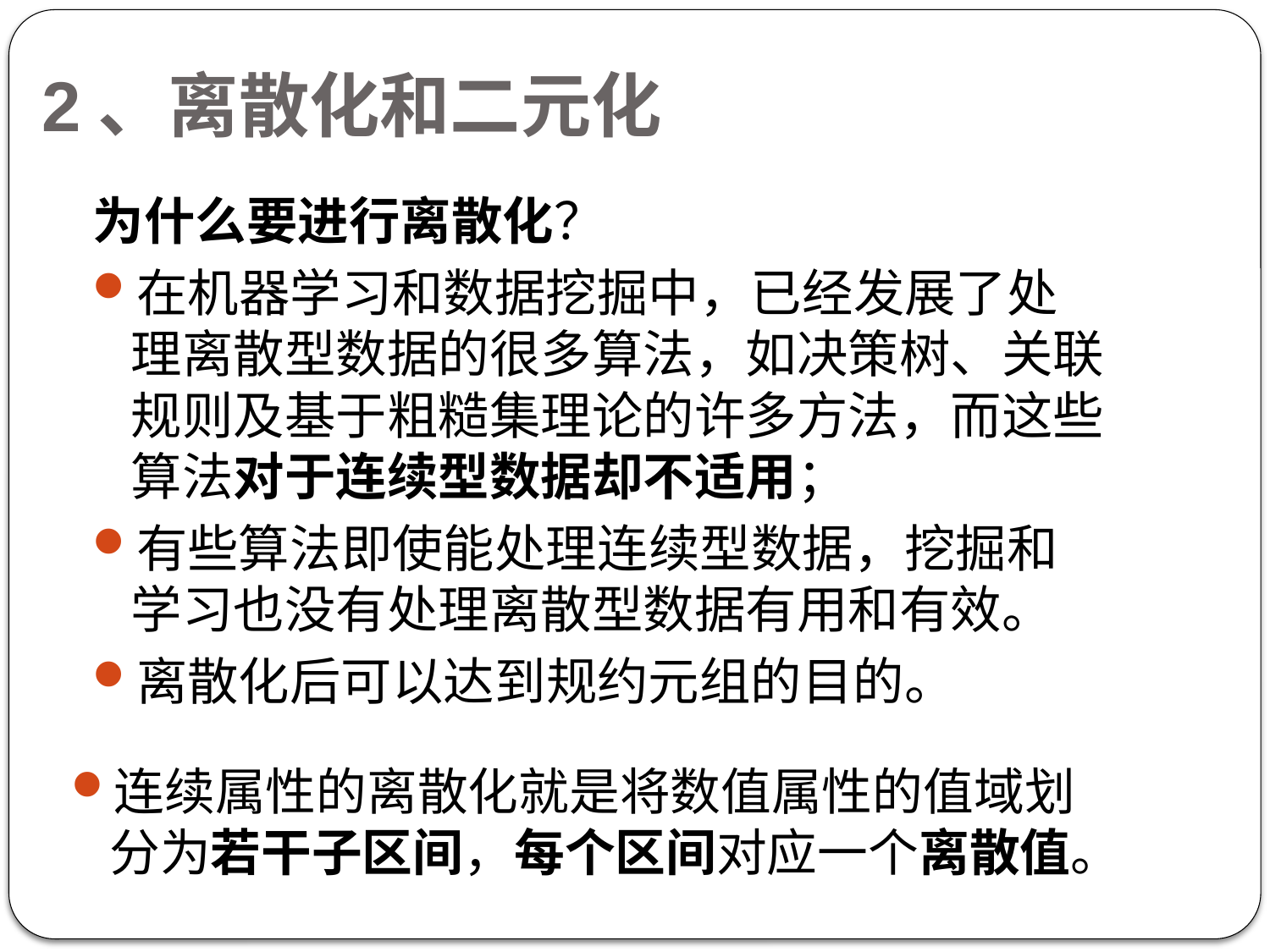

# 2、离散化和二元化
为什么要进行离散化？
在机器学习和数据挖掘中，已经发展了处理离散型数据的很多算法，如决策树、关联规则及基于粗糙集理论的许多方法，而这些算法对于连续型数据却不适用；
有些算法即使能处理连续型数据，挖掘和学习也没有处理离散型数据有用和有效。
离散化后可以达到规约元组的目的。
连续属性的离散化就是将数值属性的值域划分为若干子区间，每个区间对应一个离散值。

113